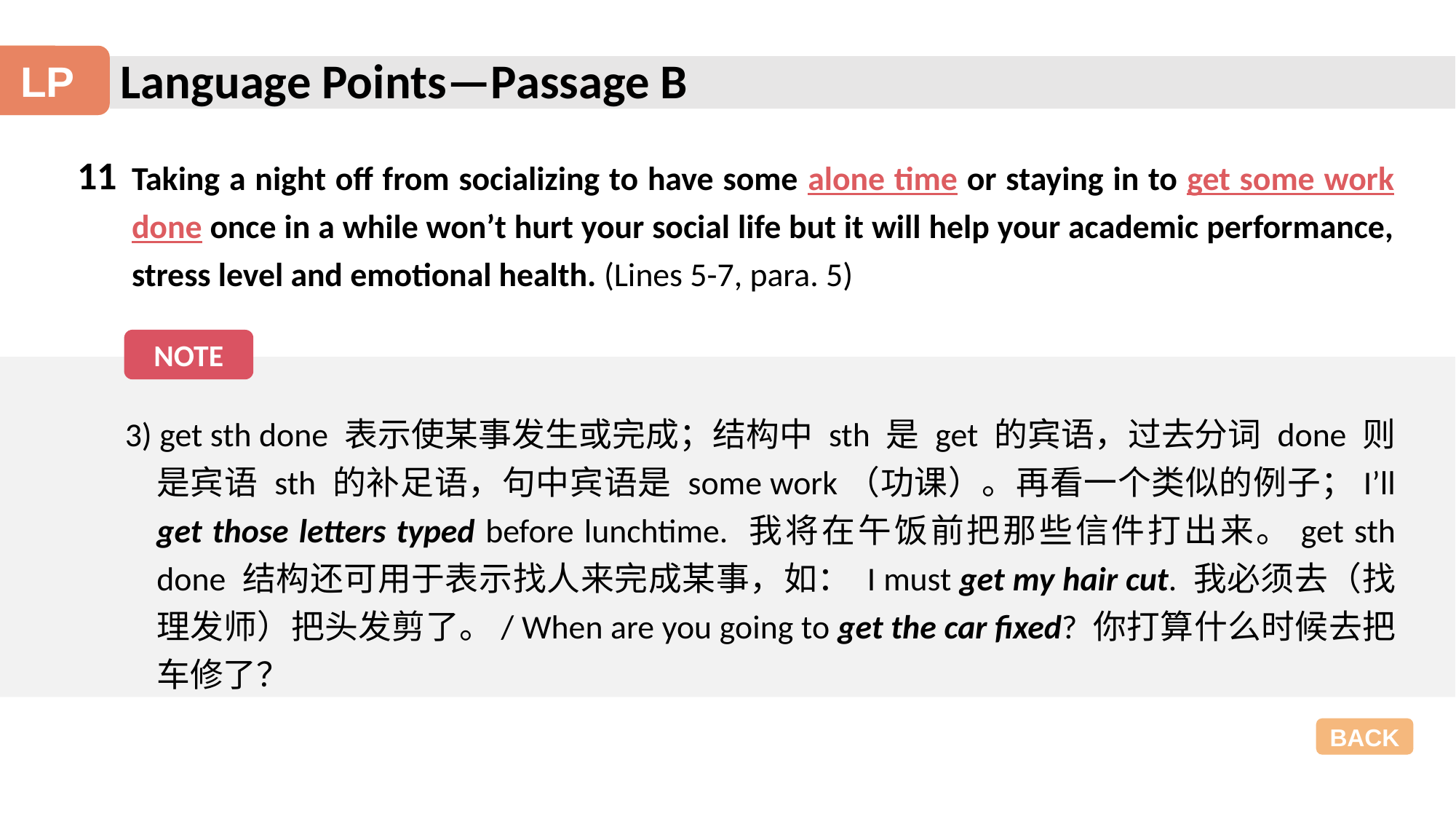

Language Points—Passage B
LP

Taking a night off from socializing to have some alone time or staying in to get some work done once in a while won’t hurt your social life but it will help your academic performance, stress level and emotional health. (Lines 5-7, para. 5)
11
NOTE

3) get sth done 表示使某事发生或完成；结构中 sth 是 get 的宾语，过去分词 done 则是宾语 sth 的补足语，句中宾语是 some work（功课）。再看一个类似的例子；I’ll get those letters typed before lunchtime. 我将在午饭前把那些信件打出来。get sth done 结构还可用于表示找人来完成某事，如： I must get my hair cut. 我必须去（找理发师）把头发剪了。/ When are you going to get the car fixed? 你打算什么时候去把车修了？
BACK